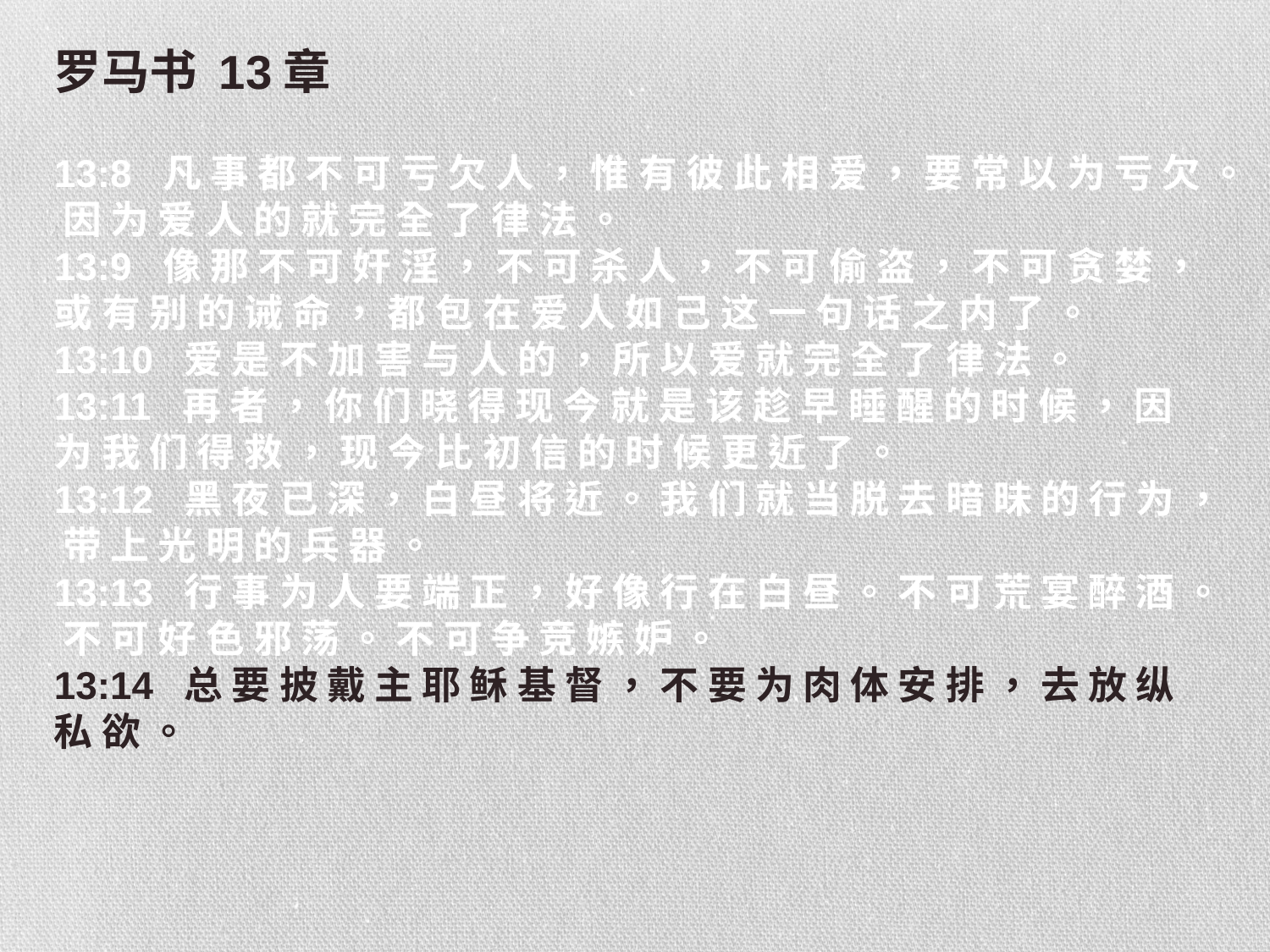

罗马书 13章
13:8  凡 事 都 不 可 亏 欠 人 ， 惟 有 彼 此 相 爱 ， 要 常 以 为 亏 欠 。 因 为 爱 人 的 就 完 全 了 律 法 。
13:9  像 那 不 可 奸 淫 ， 不 可 杀 人 ， 不 可 偷 盗 ， 不 可 贪 婪 ， 或 有 别 的 诫 命 ， 都 包 在 爱 人 如 己 这 一 句 话 之 内 了 。
13:10  爱 是 不 加 害 与 人 的 ， 所 以 爱 就 完 全 了 律 法 。
13:11  再 者 ， 你 们 晓 得 现 今 就 是 该 趁 早 睡 醒 的 时 候 ， 因 为 我 们 得 救 ， 现 今 比 初 信 的 时 候 更 近 了 。
13:12  黑 夜 已 深 ， 白 昼 将 近 。 我 们 就 当 脱 去 暗 昧 的 行 为 ， 带 上 光 明 的 兵 器 。
13:13  行 事 为 人 要 端 正 ， 好 像 行 在 白 昼 。 不 可 荒 宴 醉 酒 。 不 可 好 色 邪 荡 。 不 可 争 竞 嫉 妒 。
13:14  总 要 披 戴 主 耶 稣 基 督 ， 不 要 为 肉 体 安 排 ， 去 放 纵 私 欲 。